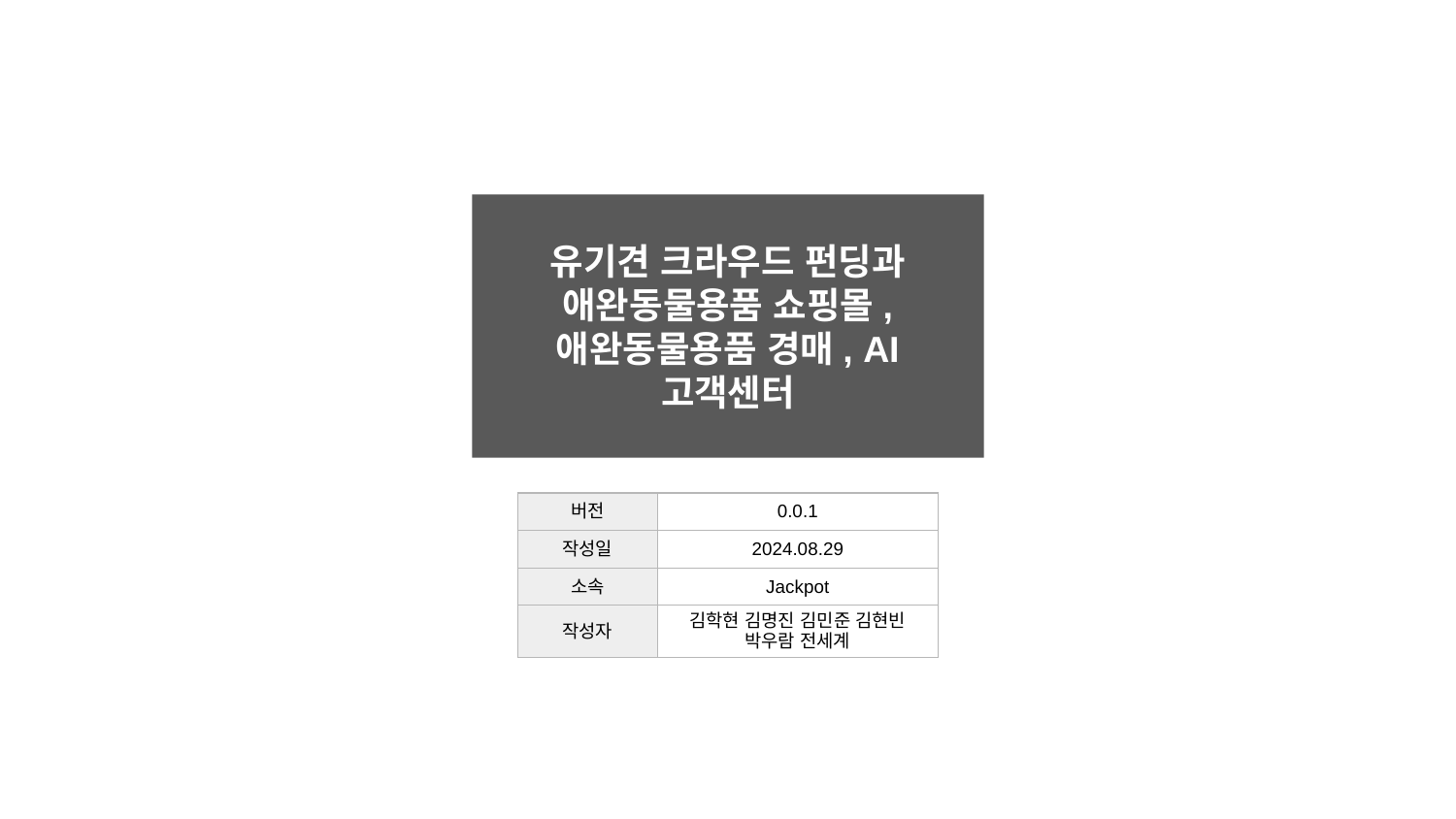

유기견 크라우드 펀딩과 애완동물용품 쇼핑몰, 애완동물용품 경매, AI 고객센터
| 버전 | 0.0.1 |
| --- | --- |
| 작성일 | 2024.08.29 |
| 소속 | Jackpot |
| 작성자 | 김학현 김명진 김민준 김현빈 박우람 전세계 |